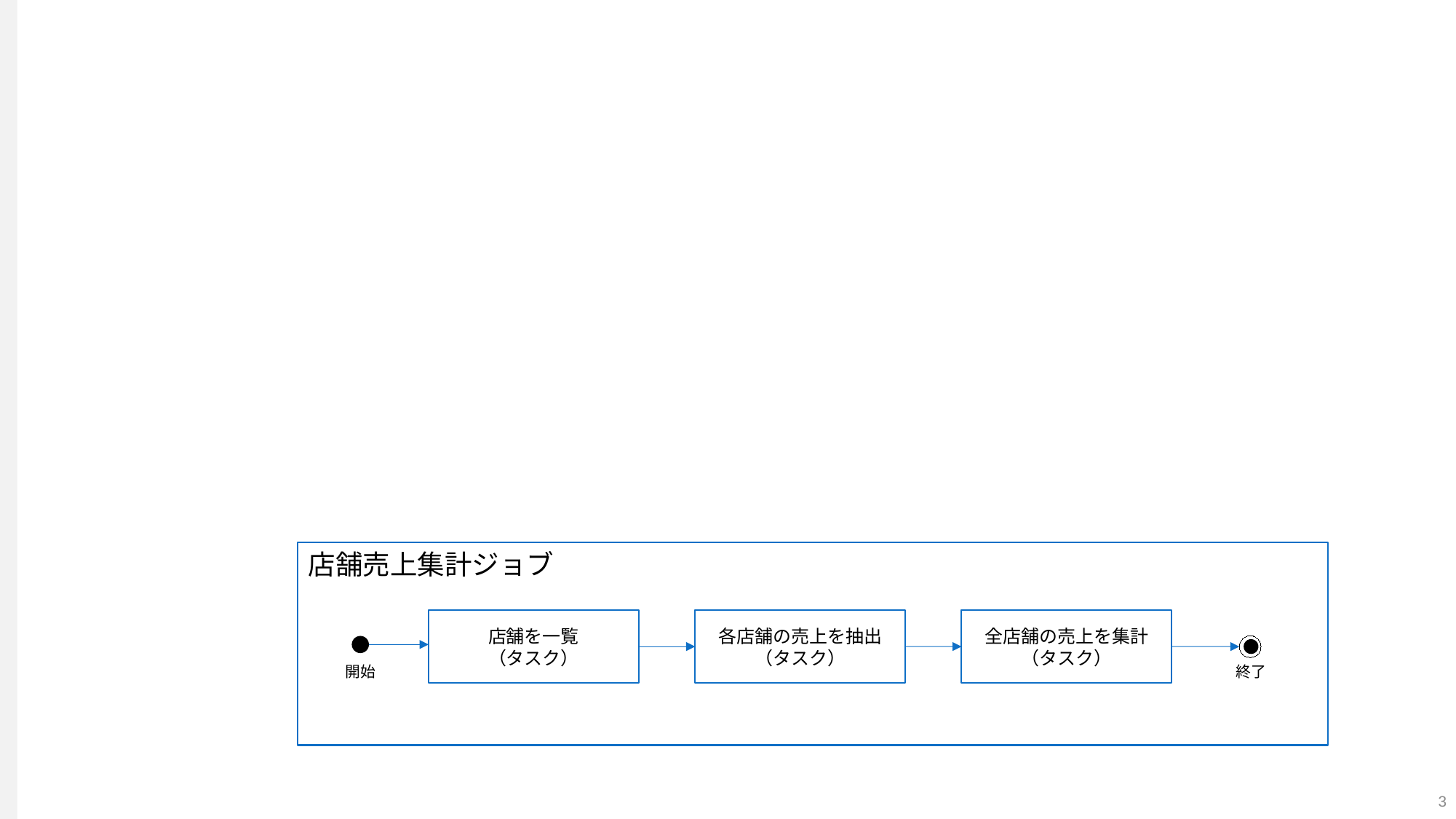

#

店舗売上集計ジョブ
店舗を一覧
（タスク）
各店舗の売上を抽出
（タスク）
全店舗の売上を集計
（タスク）

終了
開始
3